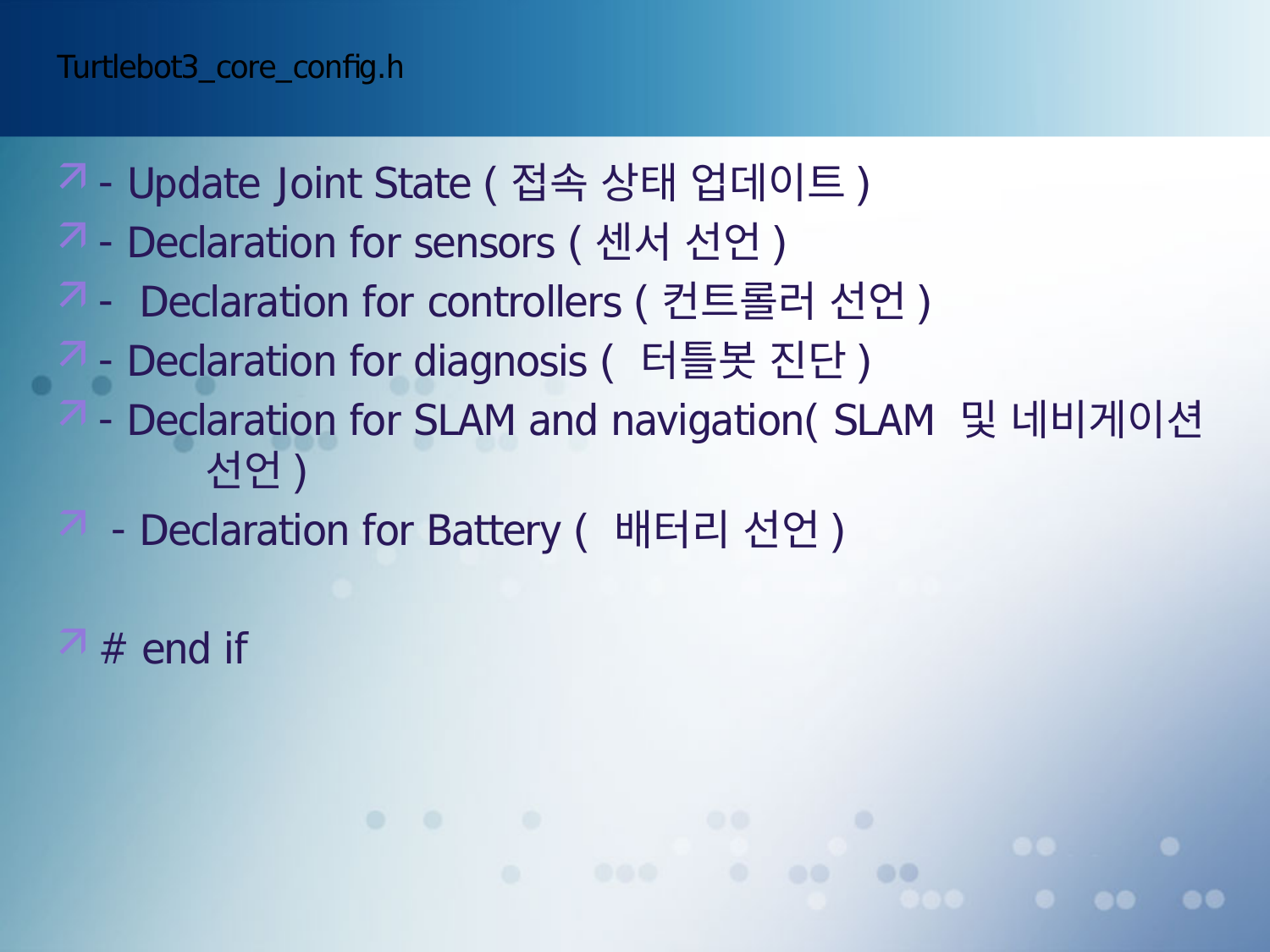

# Turtlebot3_core_config.h
- Update Joint State (접속 상태 업데이트)
- Declaration for sensors (센서 선언)
-  Declaration for controllers (컨트롤러 선언)
- Declaration for diagnosis ( 터틀봇 진단)
- Declaration for SLAM and navigation( SLAM 및 네비게이션          선언)
 - Declaration for Battery ( 배터리 선언)

# end if